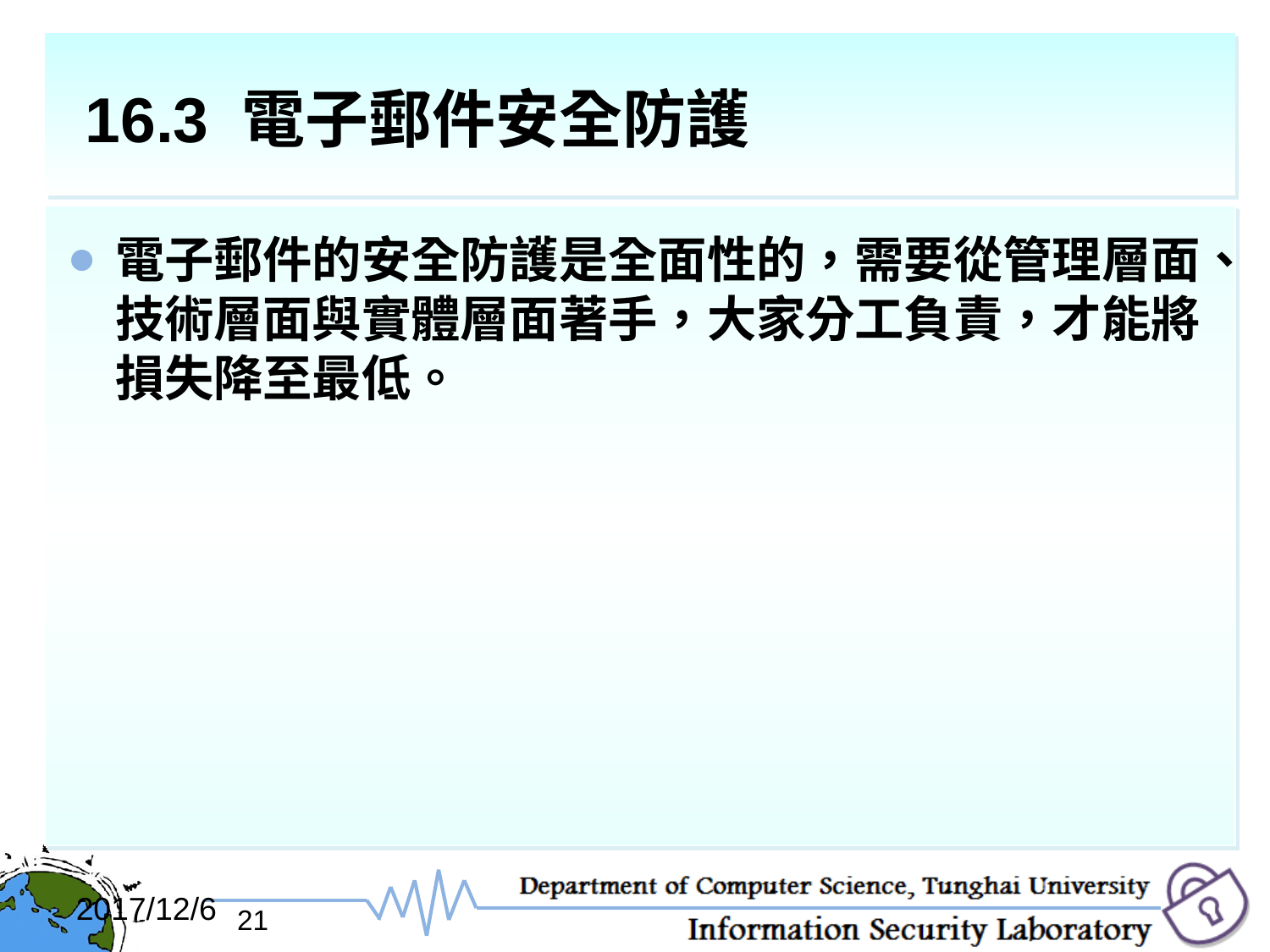

# 16.3 電子郵件安全防護
電子郵件的安全防護是全面性的，需要從管理層面、技術層面與實體層面著手，大家分工負責，才能將損失降至最低。
2017/12/6
21